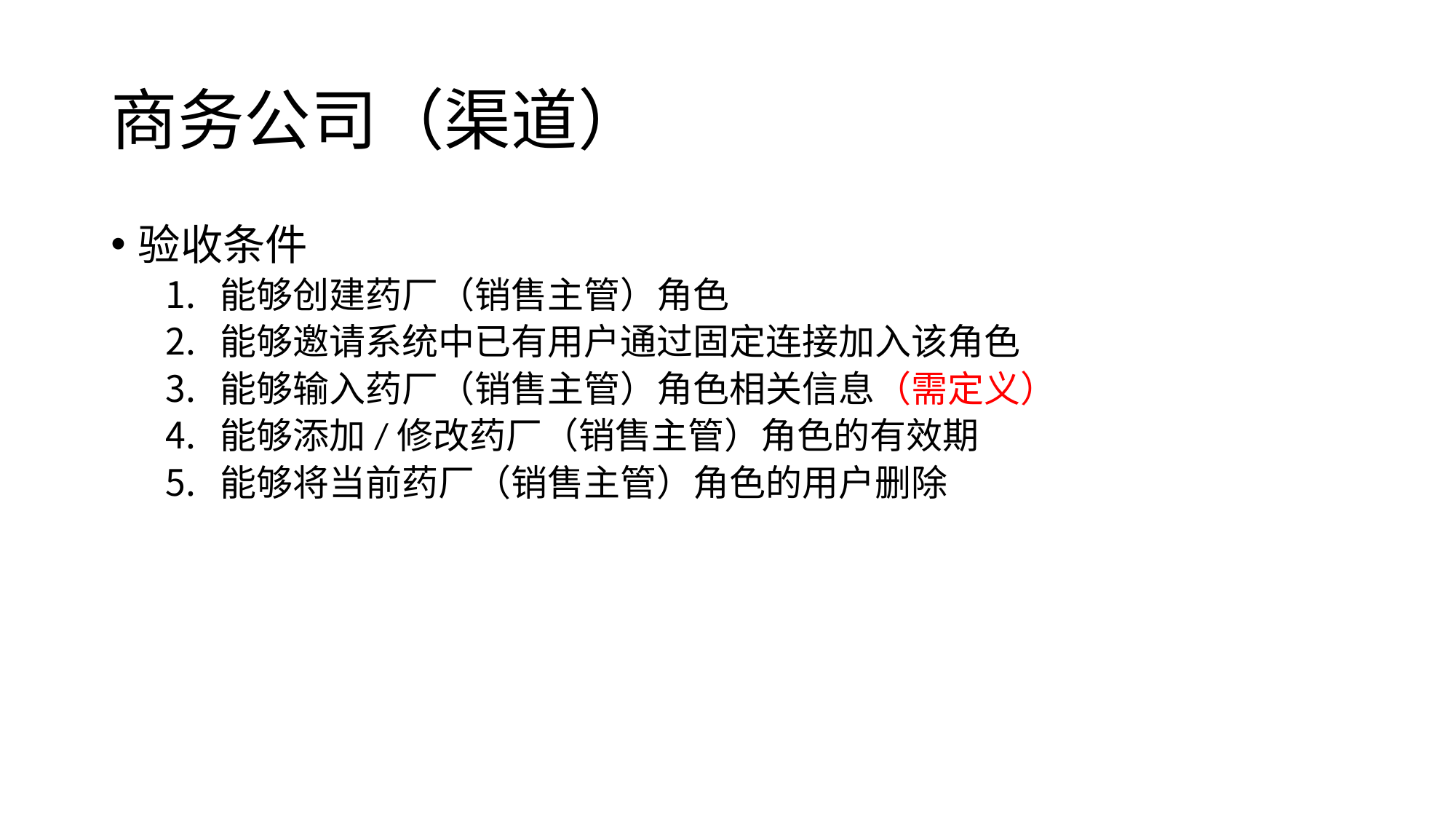

# 商务公司（渠道）
验收条件
能够创建药厂（销售主管）角色
能够邀请系统中已有用户通过固定连接加入该角色
能够输入药厂（销售主管）角色相关信息（需定义）
能够添加/修改药厂（销售主管）角色的有效期
能够将当前药厂（销售主管）角色的用户删除